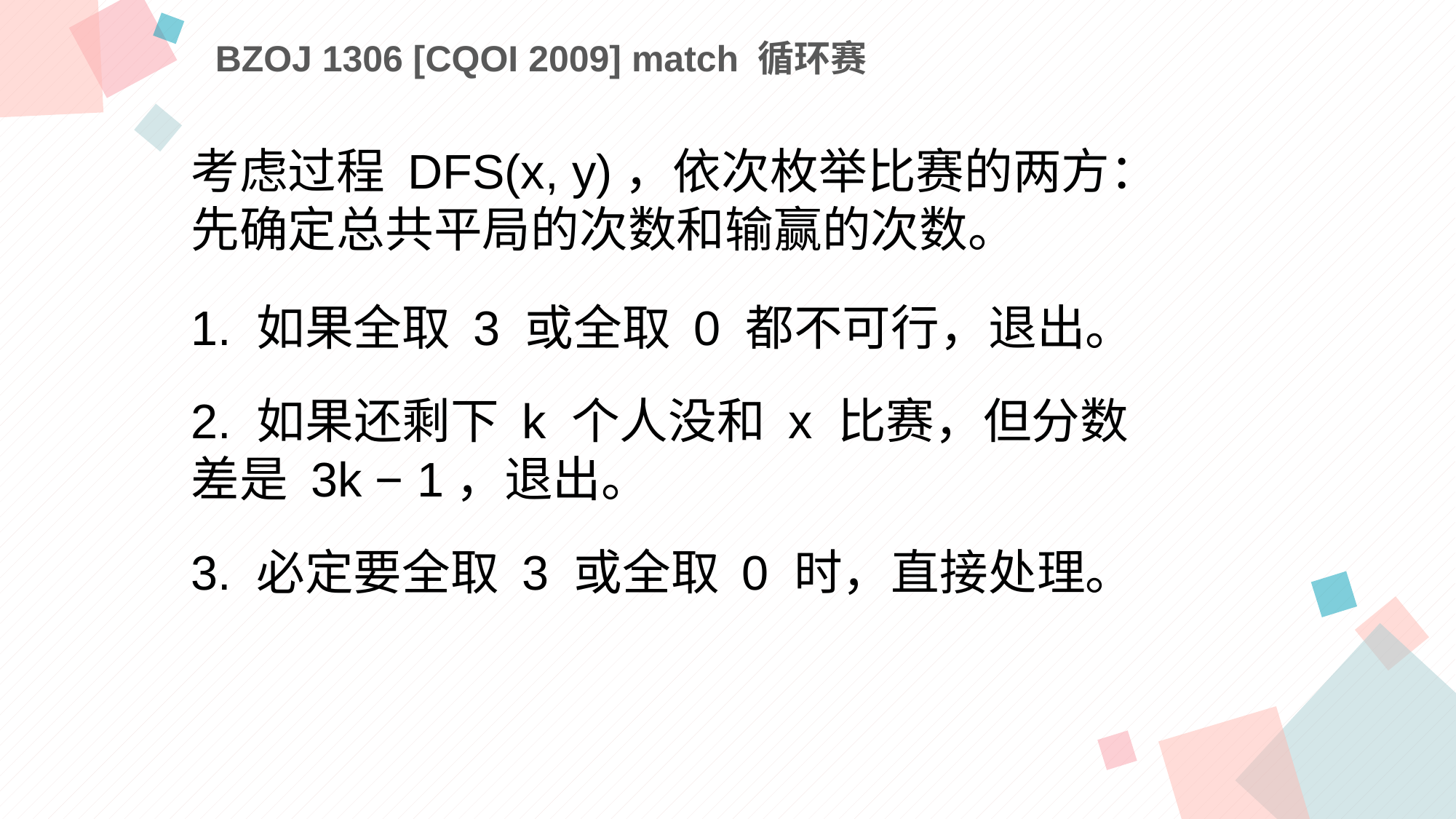

BZOJ 1306 [CQOI 2009] match 循环赛
考虑过程 DFS(x, y)，依次枚举比赛的两方：
先确定总共平局的次数和输赢的次数。
1. 如果全取 3 或全取 0 都不可行，退出。
2. 如果还剩下 k 个人没和 x 比赛，但分数差是 3k − 1，退出。
3. 必定要全取 3 或全取 0 时，直接处理。